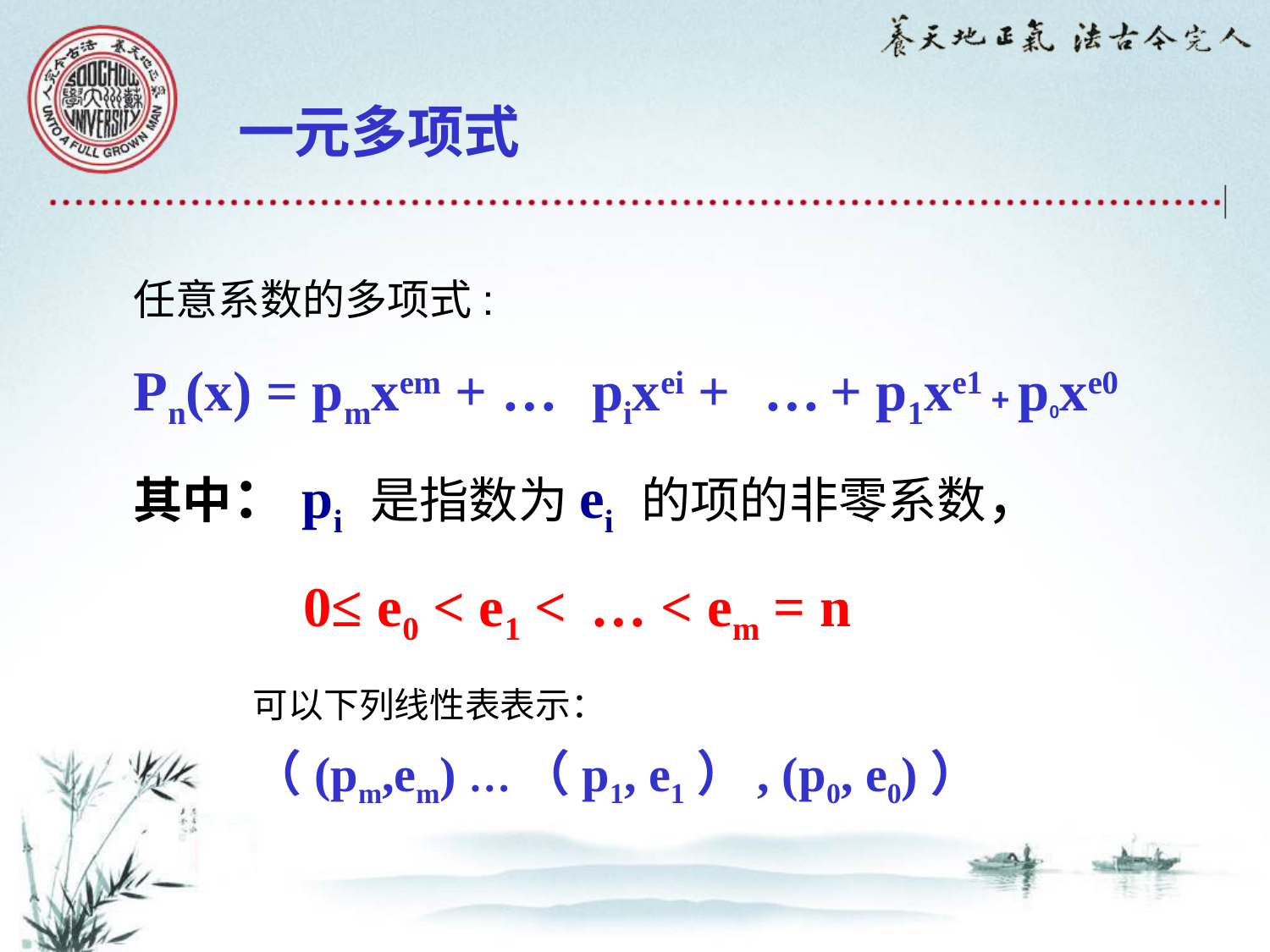

一元多项式
任意系数的多项式:
Pn(x) = pmxem + … pixei + … + p1xe1 + p0xe0
其中：pi 是指数为ei 的项的非零系数，
            0≤ e0 < e1 <  … < em = n
可以下列线性表表示：
（(pm,em) …（p1, e1）, (p0, e0)）